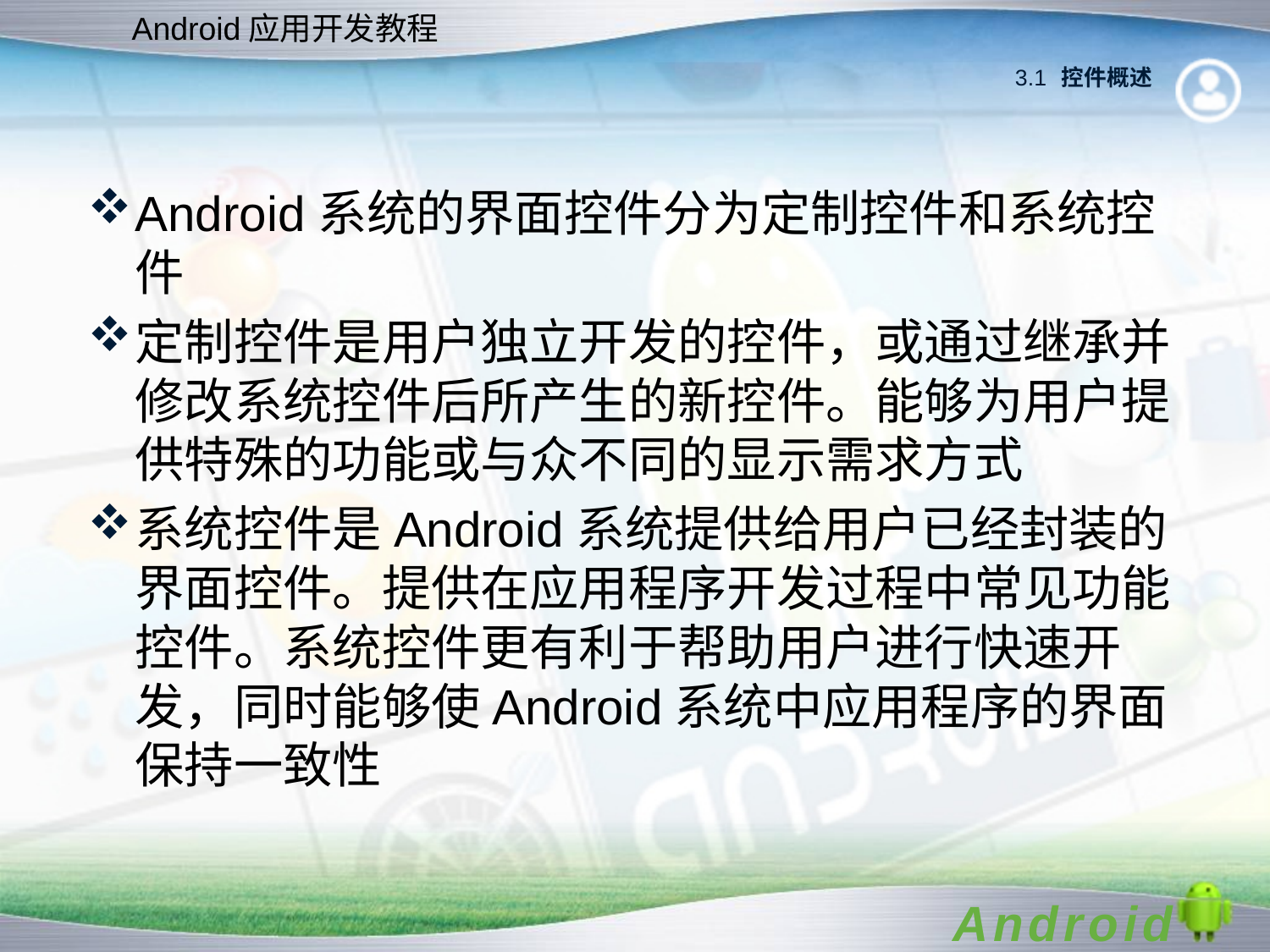

# 3.1  控件概述
Android系统的界面控件分为定制控件和系统控件
定制控件是用户独立开发的控件，或通过继承并修改系统控件后所产生的新控件。能够为用户提供特殊的功能或与众不同的显示需求方式
系统控件是Android系统提供给用户已经封装的界面控件。提供在应用程序开发过程中常见功能控件。系统控件更有利于帮助用户进行快速开发，同时能够使Android系统中应用程序的界面保持一致性